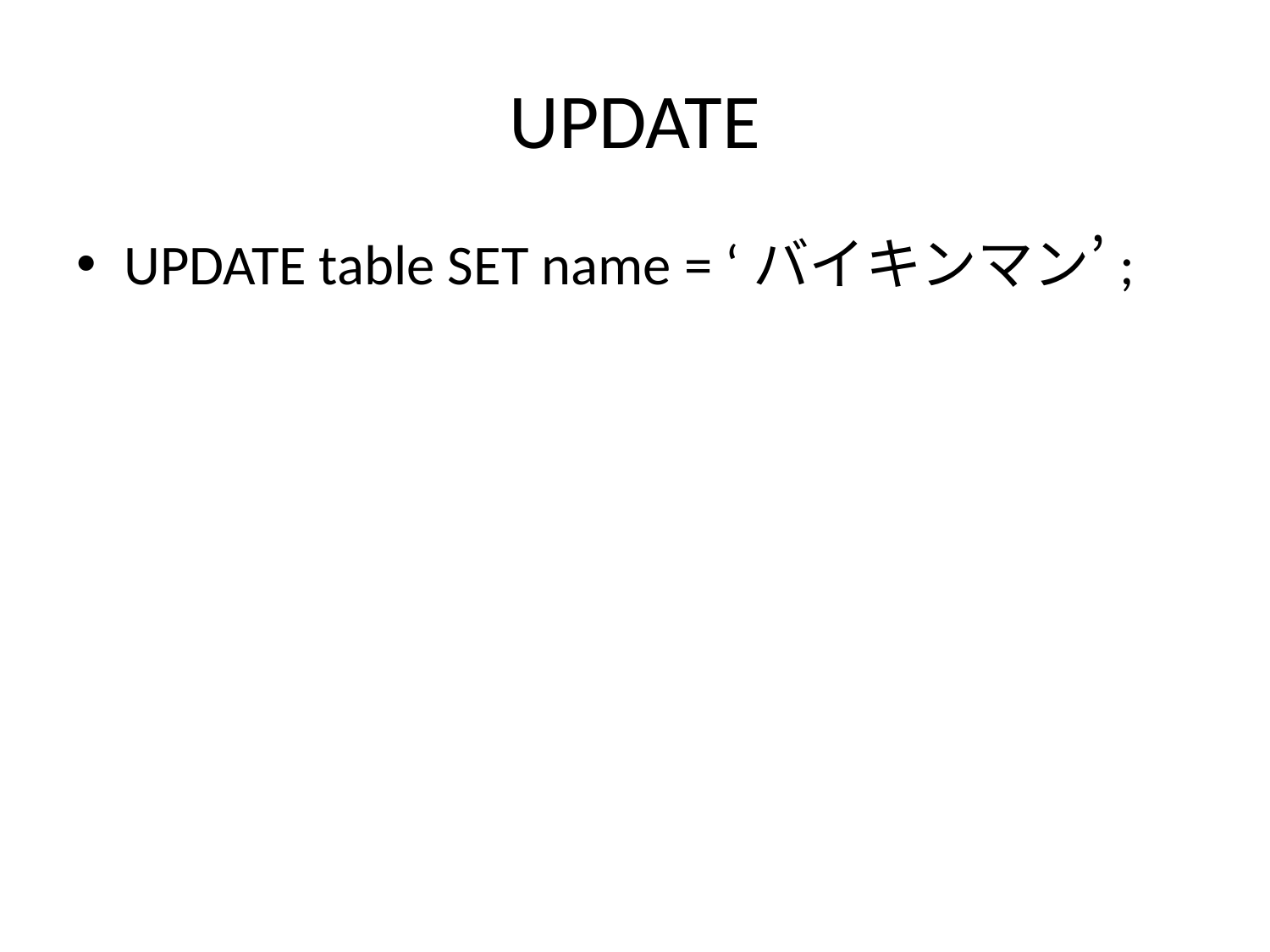

# UPDATE
UPDATE table SET name = ‘バイキンマン’;